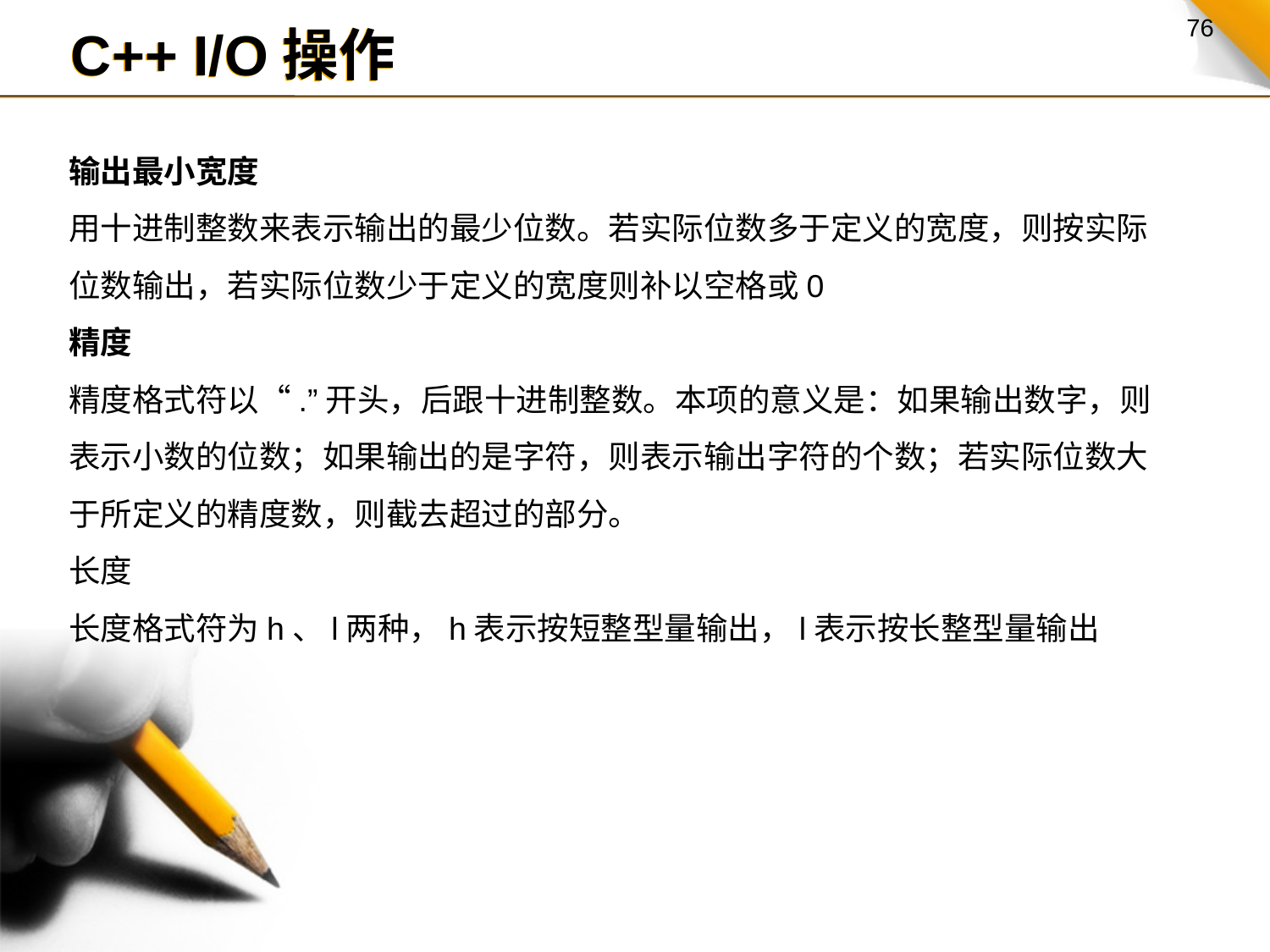

C++ I/O操作
输出最小宽度
用十进制整数来表示输出的最少位数。若实际位数多于定义的宽度，则按实际位数输出，若实际位数少于定义的宽度则补以空格或0
精度
精度格式符以“.”开头，后跟十进制整数。本项的意义是：如果输出数字，则表示小数的位数；如果输出的是字符，则表示输出字符的个数；若实际位数大于所定义的精度数，则截去超过的部分。
长度
长度格式符为h、l两种，h表示按短整型量输出，l表示按长整型量输出